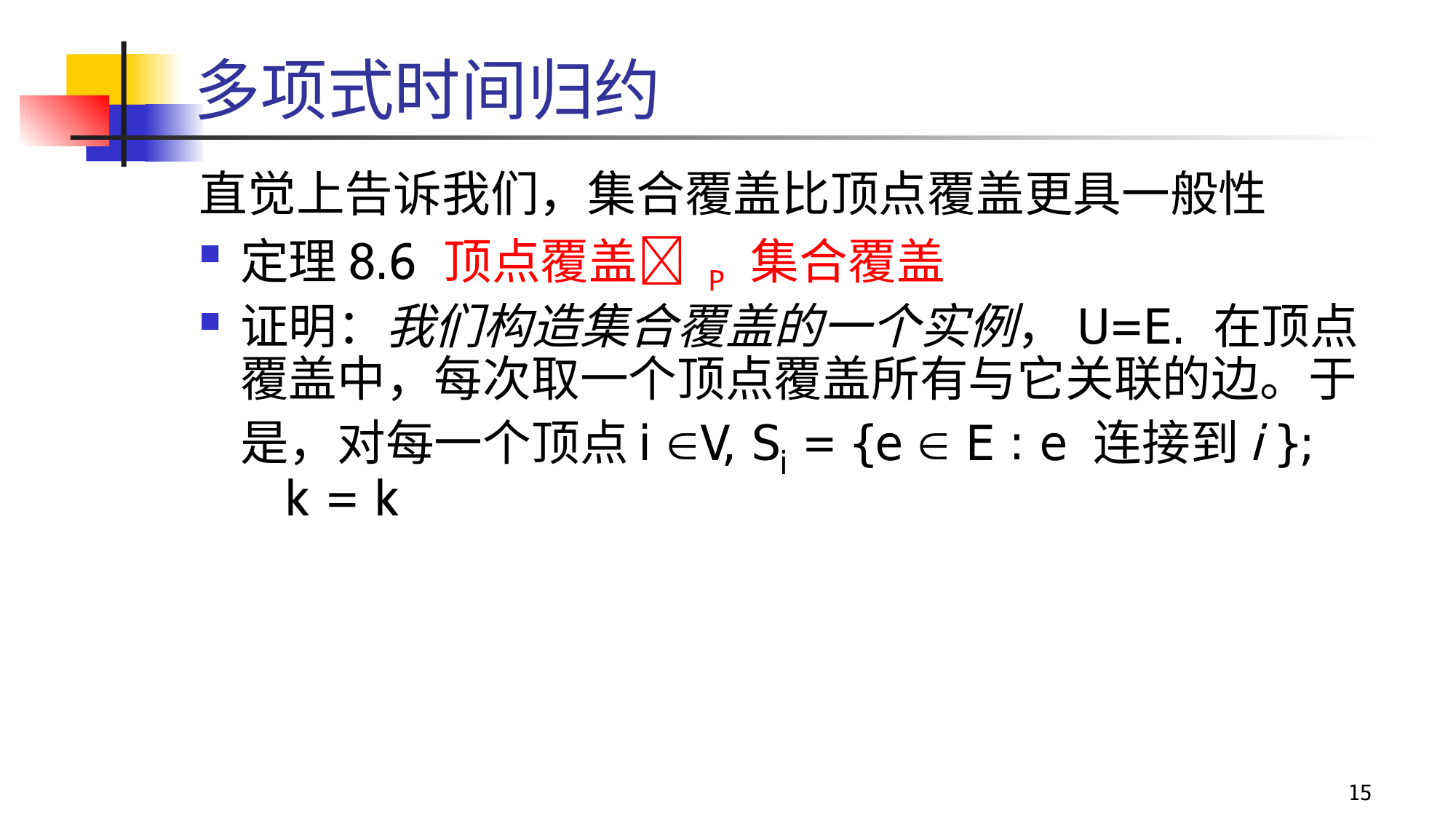

# 多项式时间归约
直觉上告诉我们，集合覆盖比顶点覆盖更具一般性
定理8.6 顶点覆盖≤ P 集合覆盖
证明：我们构造集合覆盖的一个实例，U=E. 在顶点覆盖中，每次取一个顶点覆盖所有与它关联的边。于是，对每一个顶点i ∈V, Si = {e ∈ E : e 连接到i };      k = k
15